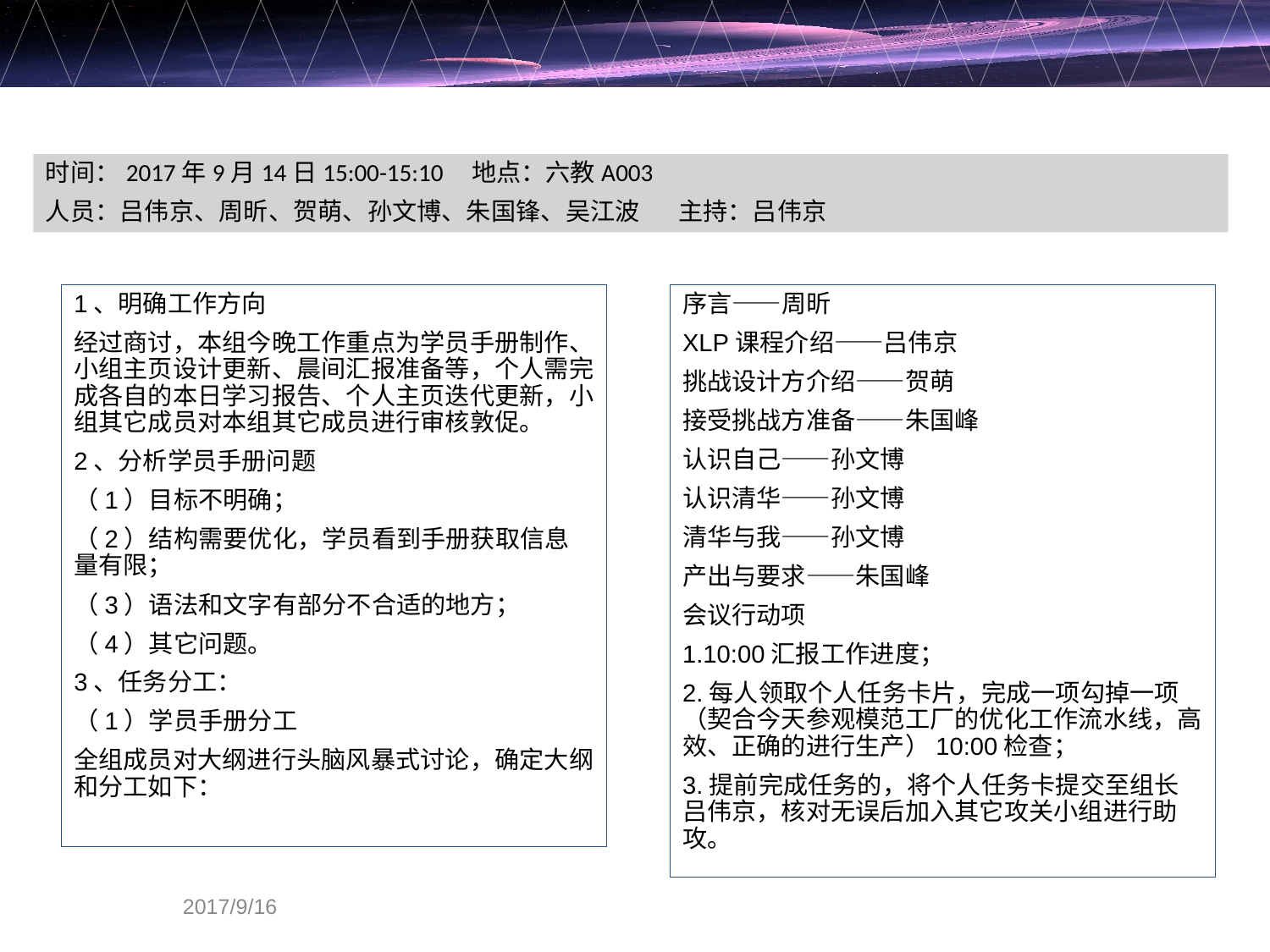

时间：2017年9月14日15:00-15:10    地点：六教A003
人员：吕伟京、周昕、贺萌、孙文博、朱国锋、吴江波       主持：吕伟京
1、明确工作方向
经过商讨，本组今晚工作重点为学员手册制作、小组主页设计更新、晨间汇报准备等，个人需完成各自的本日学习报告、个人主页迭代更新，小组其它成员对本组其它成员进行审核敦促。
2、分析学员手册问题
（1）目标不明确；
（2）结构需要优化，学员看到手册获取信息量有限；
（3）语法和文字有部分不合适的地方；
（4）其它问题。
3、任务分工：
（1）学员手册分工
全组成员对大纲进行头脑风暴式讨论，确定大纲和分工如下：

序言——周昕
XLP课程介绍——吕伟京
挑战设计方介绍——贺萌
接受挑战方准备——朱国峰
认识自己——孙文博
认识清华——孙文博
清华与我——孙文博
产出与要求——朱国峰
会议行动项
1.10:00汇报工作进度；
2.每人领取个人任务卡片，完成一项勾掉一项（契合今天参观模范工厂的优化工作流水线，高效、正确的进行生产）10:00检查；
3.提前完成任务的，将个人任务卡提交至组长吕伟京，核对无误后加入其它攻关小组进行助攻。
2017/9/16